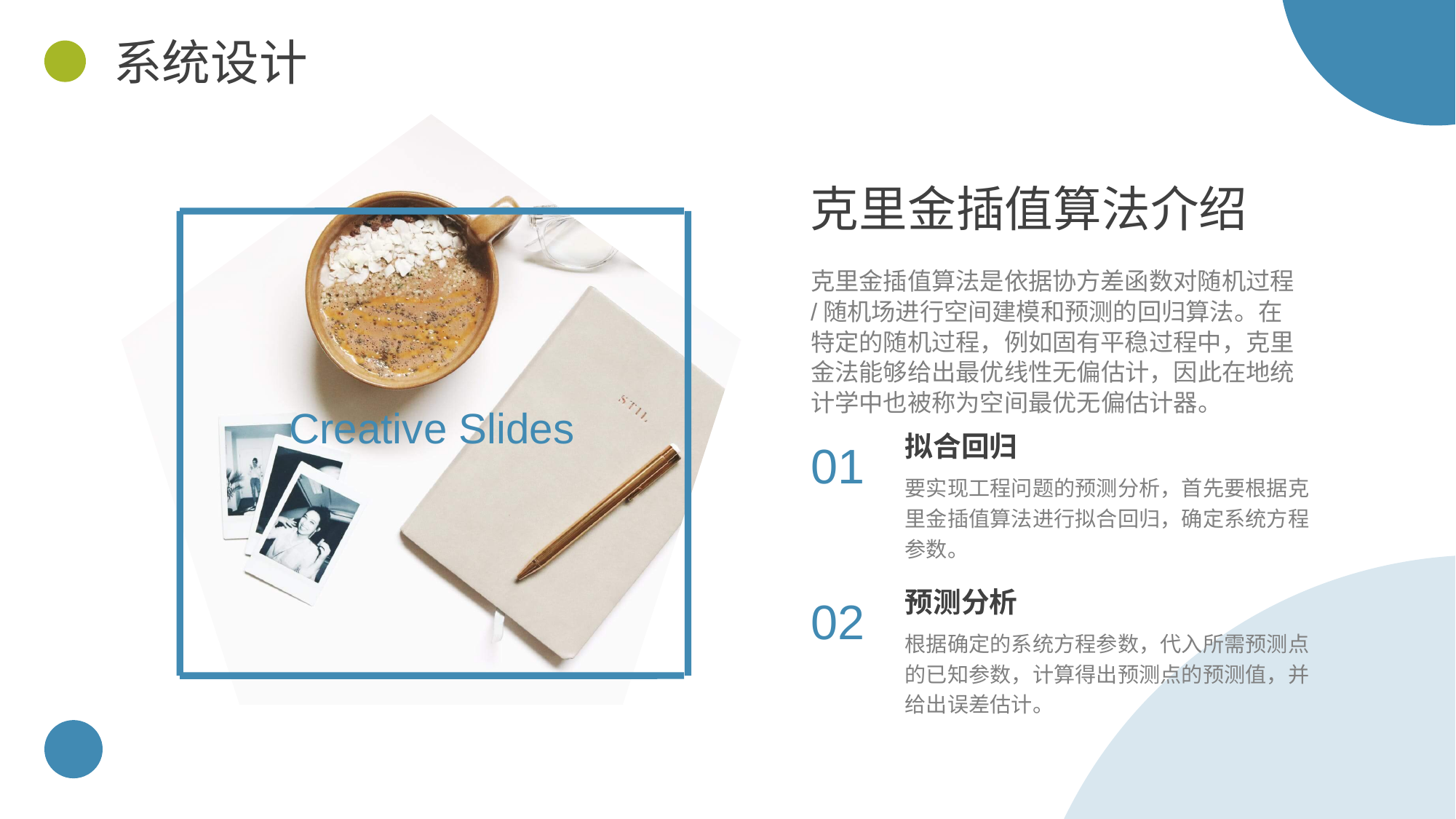

系统设计

克里金插值算法介绍

克里金插值算法是依据协方差函数对随机过程/随机场进行空间建模和预测的回归算法。在特定的随机过程，例如固有平稳过程中，克里金法能够给出最优线性无偏估计，因此在地统计学中也被称为空间最优无偏估计器。
Creative Slides
拟合回归
01
要实现工程问题的预测分析，首先要根据克里金插值算法进行拟合回归，确定系统方程参数。
预测分析
02
根据确定的系统方程参数，代入所需预测点的已知参数，计算得出预测点的预测值，并给出误差估计。